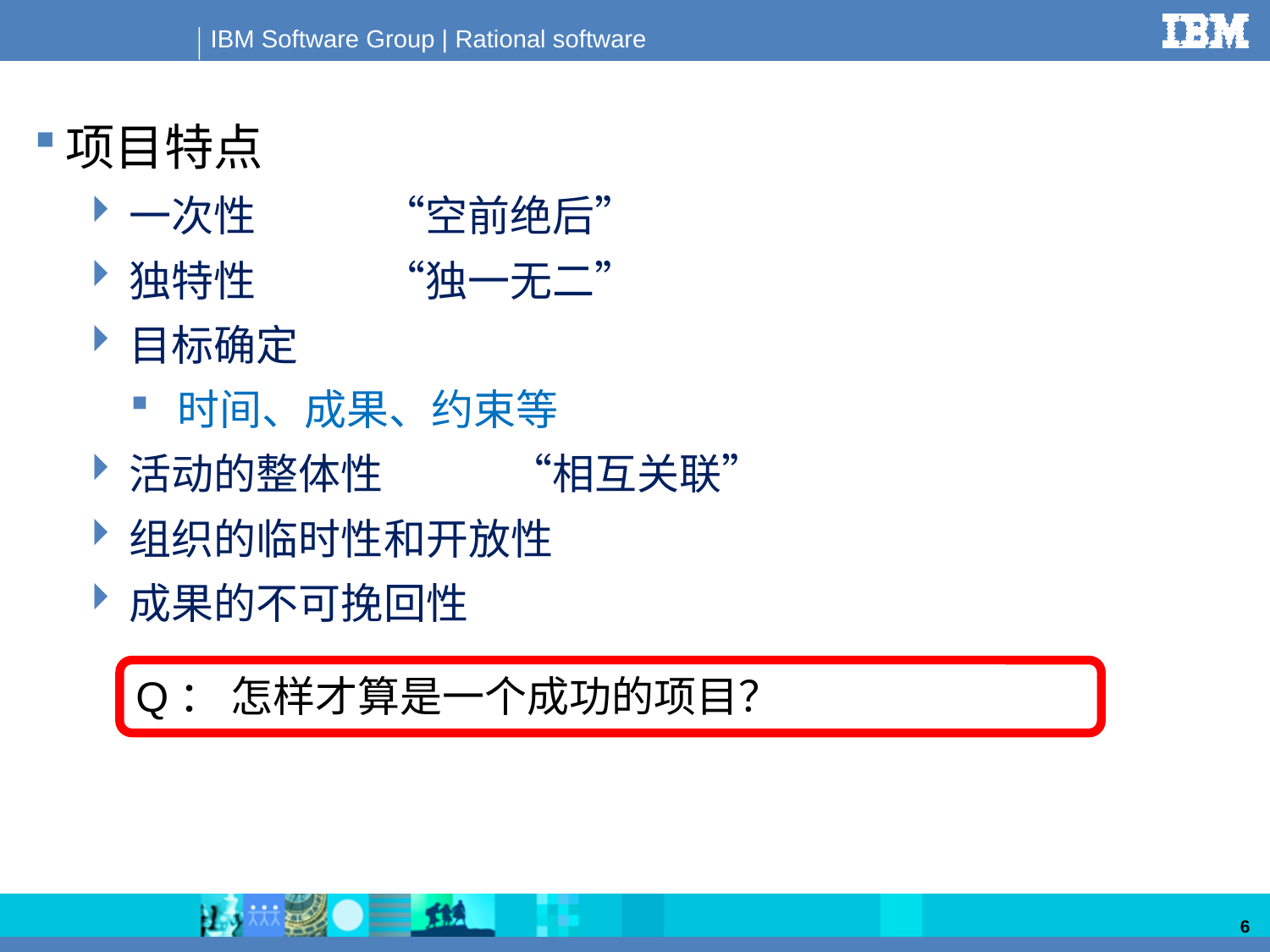

项目特点
一次性	“空前绝后”
独特性	“独一无二”
目标确定
时间、成果、约束等
活动的整体性	“相互关联”
组织的临时性和开放性
成果的不可挽回性
Q： 怎样才算是一个成功的项目？
6